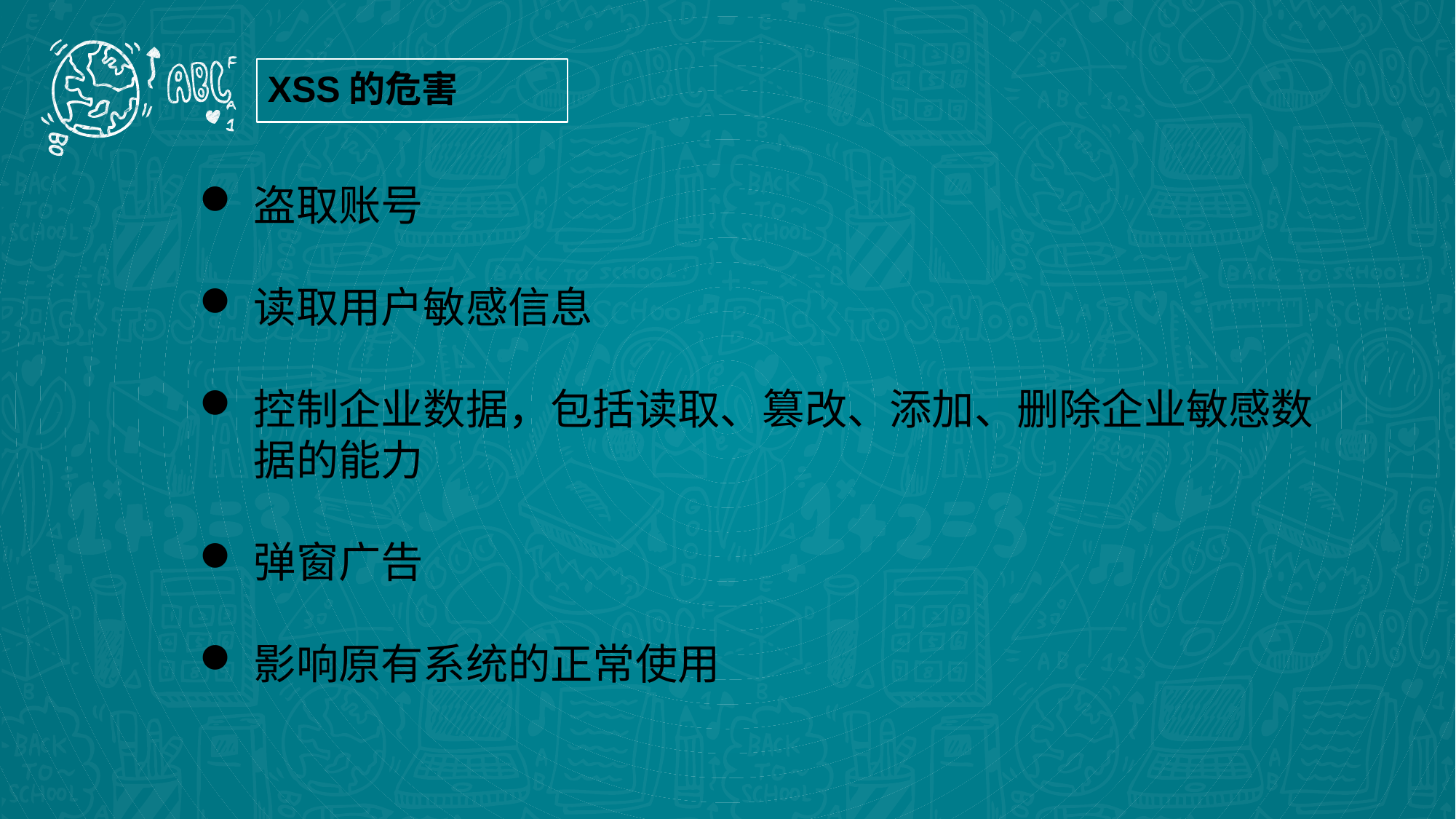

XSS的危害
盗取账号

读取用户敏感信息

控制企业数据，包括读取、篡改、添加、删除企业敏感数据的能力

弹窗广告

影响原有系统的正常使用